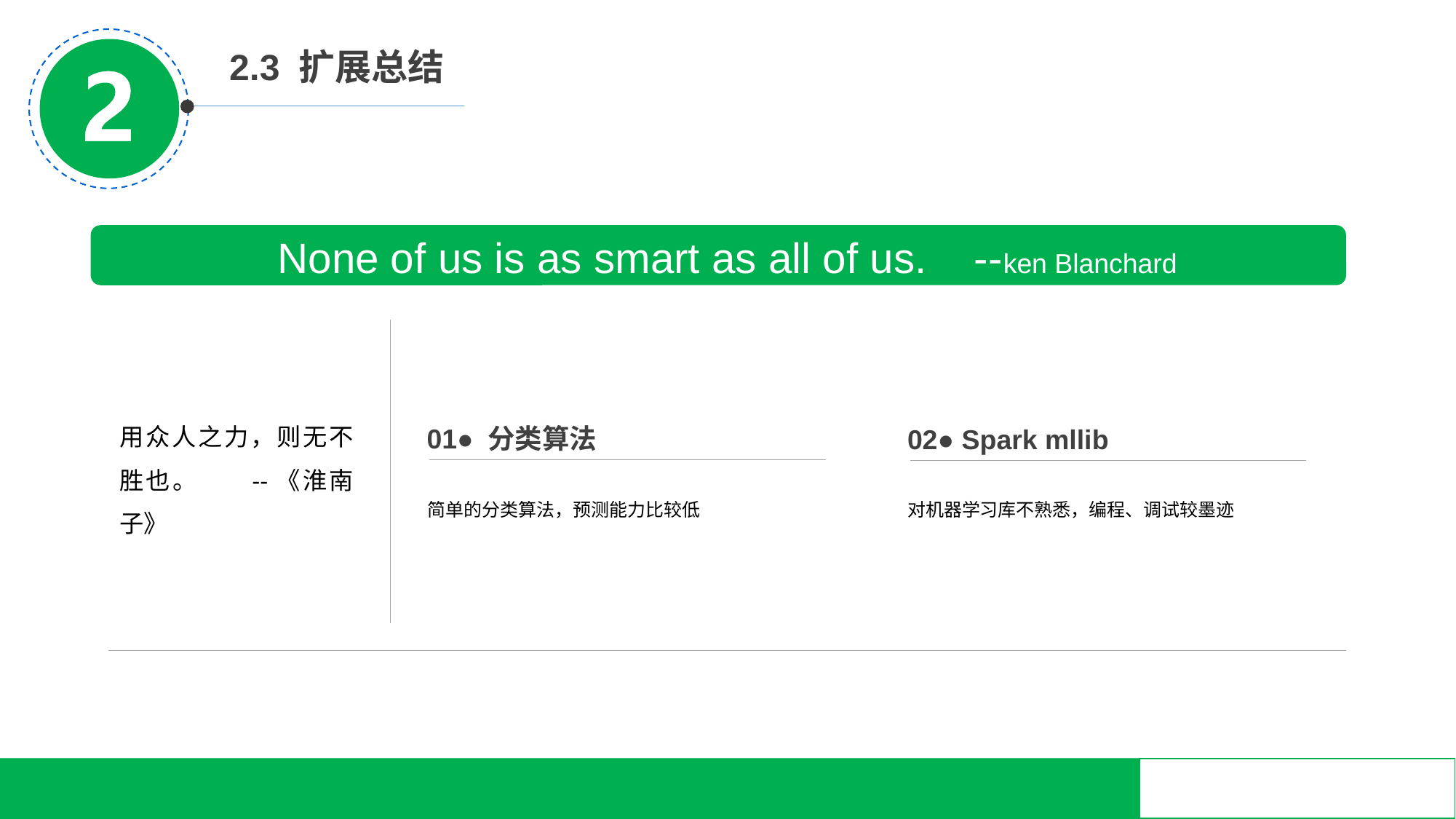

2.3 扩展总结

None of us is as smart as all of us.    --ken Blanchard
用众人之力，则无不胜也。      --《淮南子》
01● 分类算法
简单的分类算法，预测能力比较低
02● Spark mllib
对机器学习库不熟悉，编程、调试较墨迹